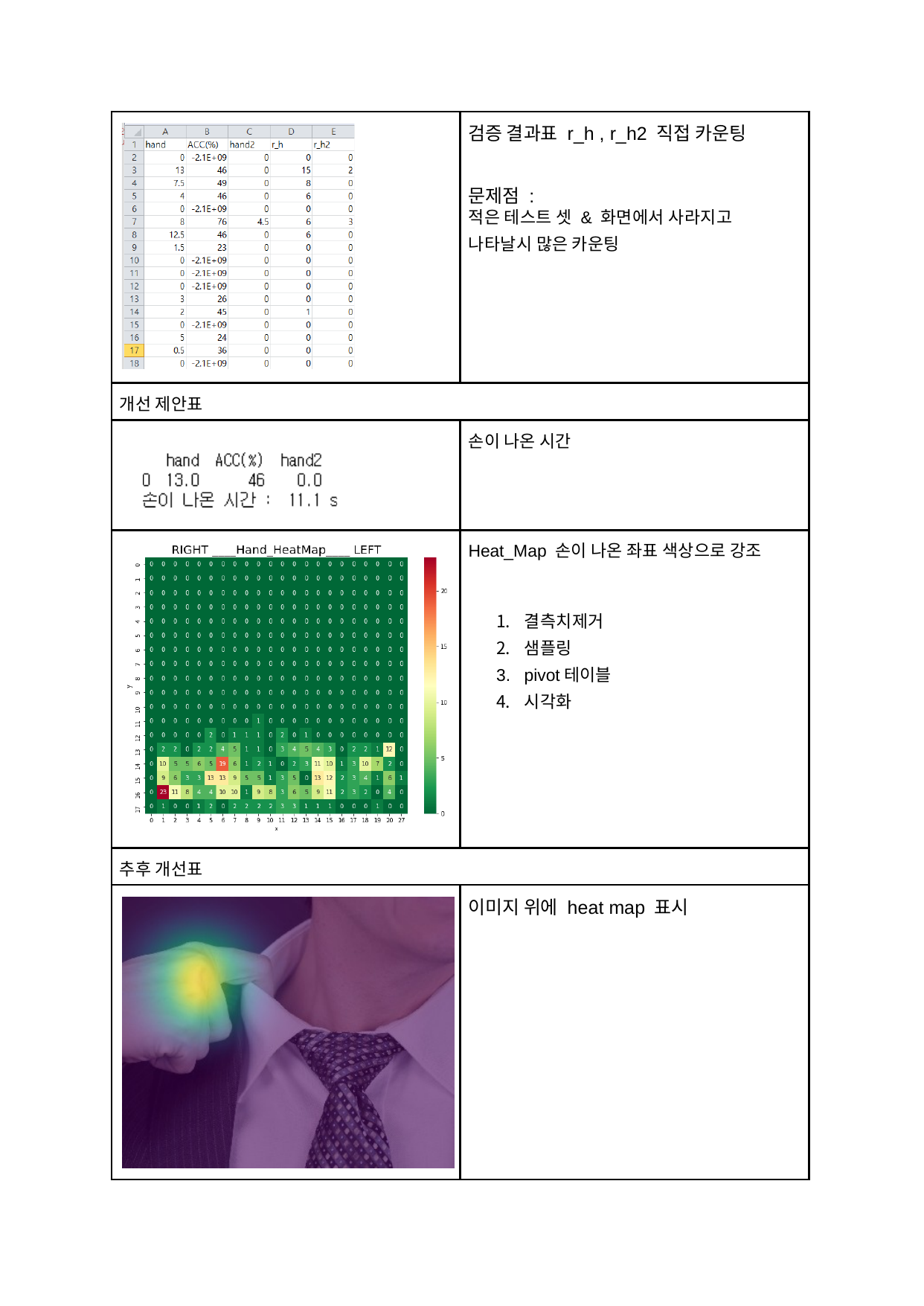

|  | 검증 결과표 r\_h , r\_h2 직접 카운팅 문제점 : 적은 테스트 셋 & 화면에서 사라지고 나타날시 많은 카운팅 |
| --- | --- |
| 개선 제안표 |  |
|  | 손이 나온 시간 |
|  | Heat\_Map 손이 나온 좌표 색상으로 강조 결측치제거 샘플링 pivot테이블 시각화 |
| 추후 개선표 |  |
|  | 이미지 위에 heat map 표시 |